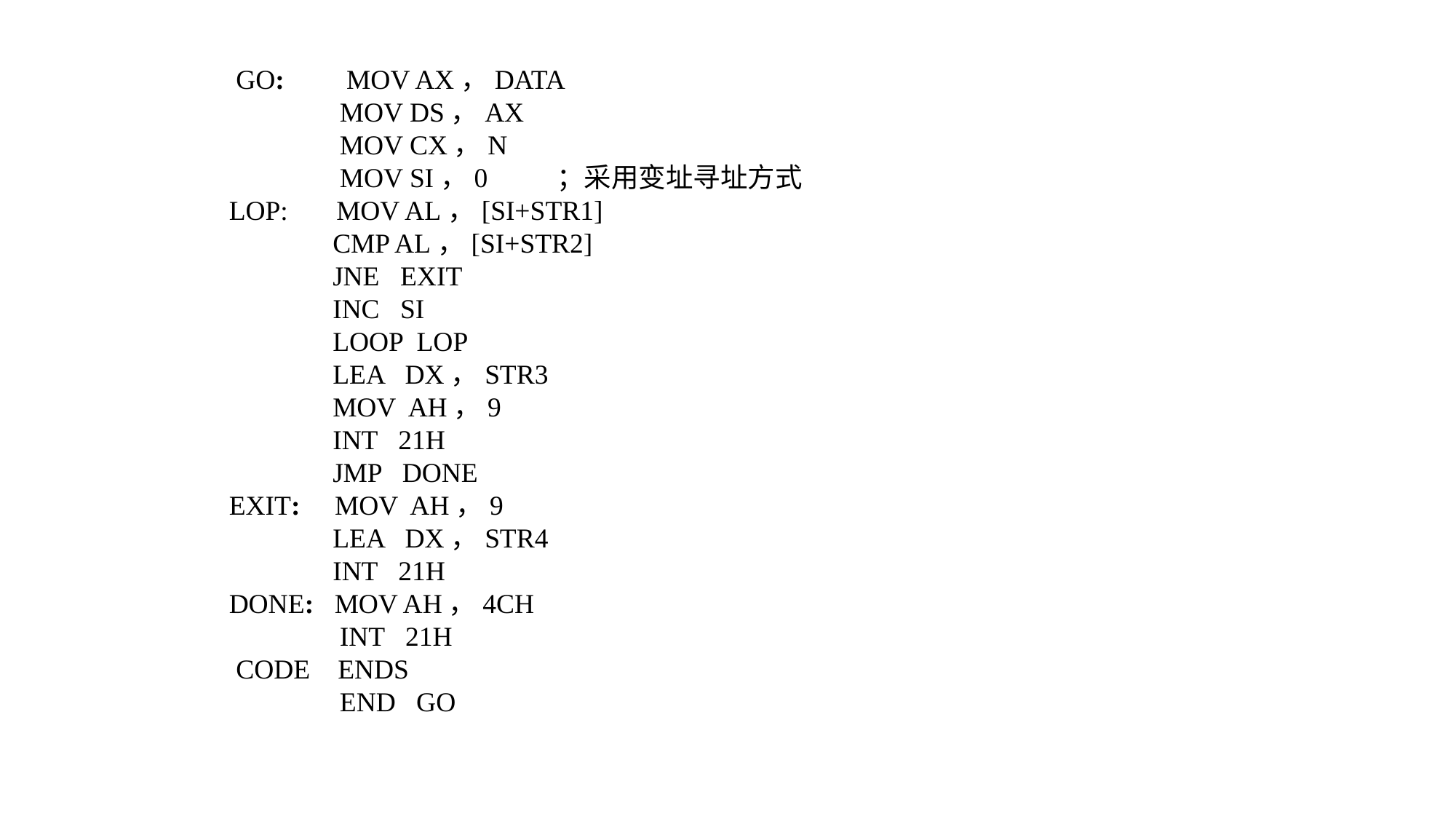

GO:         MOV AX，DATA
                MOV DS，AX
                MOV CX，N
                MOV SI，0         ；采用变址寻址方式
LOP:       MOV AL，[SI+STR1]
               CMP AL，[SI+STR2]
               JNE   EXIT
               INC   SI
               LOOP  LOP
               LEA   DX，STR3
               MOV  AH，9
               INT   21H
               JMP   DONE
EXIT:     MOV  AH，9
               LEA   DX，STR4
               INT   21H
DONE:   MOV AH，4CH
                INT   21H
 CODE    ENDS
                END   GO